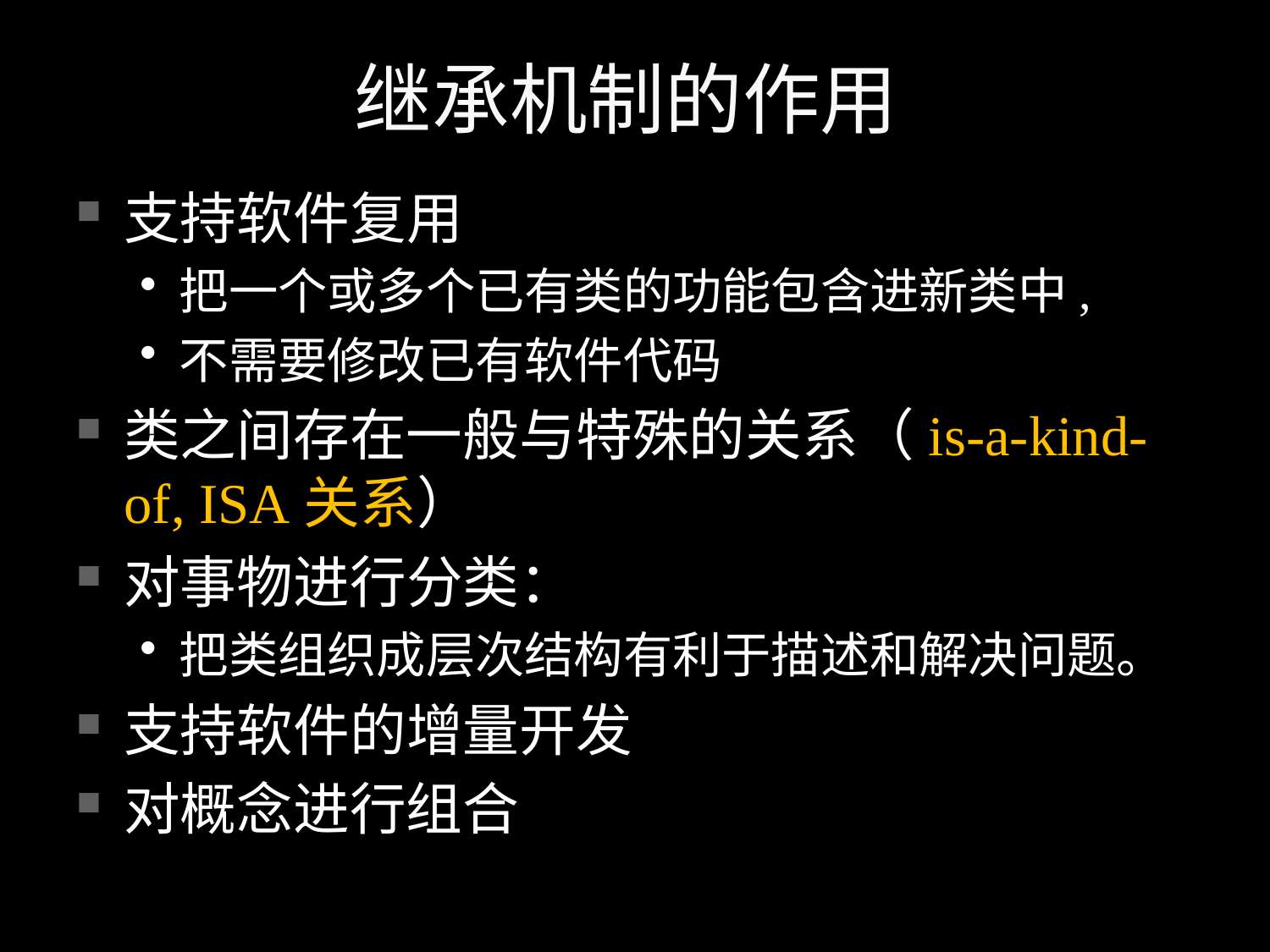

# 继承机制的作用
支持软件复用
把一个或多个已有类的功能包含进新类中,
不需要修改已有软件代码
类之间存在一般与特殊的关系（is-a-kind-of, ISA关系）
对事物进行分类：
把类组织成层次结构有利于描述和解决问题。
支持软件的增量开发
对概念进行组合